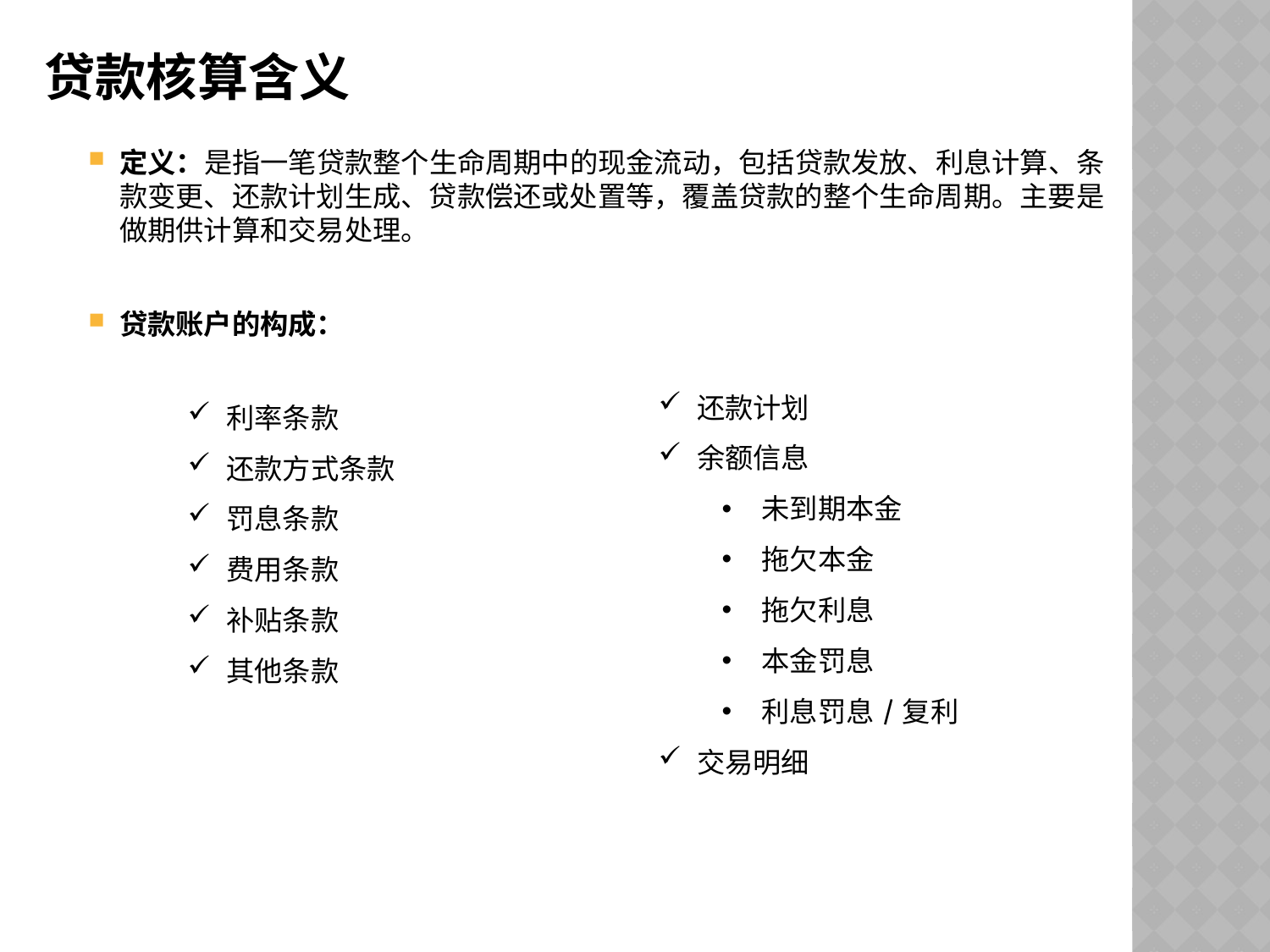

# 贷款核算含义
定义：是指一笔贷款整个生命周期中的现金流动，包括贷款发放、利息计算、条款变更、还款计划生成、贷款偿还或处置等，覆盖贷款的整个生命周期。主要是做期供计算和交易处理。

贷款账户的构成：
还款计划
余额信息
未到期本金
拖欠本金
拖欠利息
本金罚息
利息罚息/复利
交易明细
利率条款
还款方式条款
罚息条款
费用条款
补贴条款
其他条款